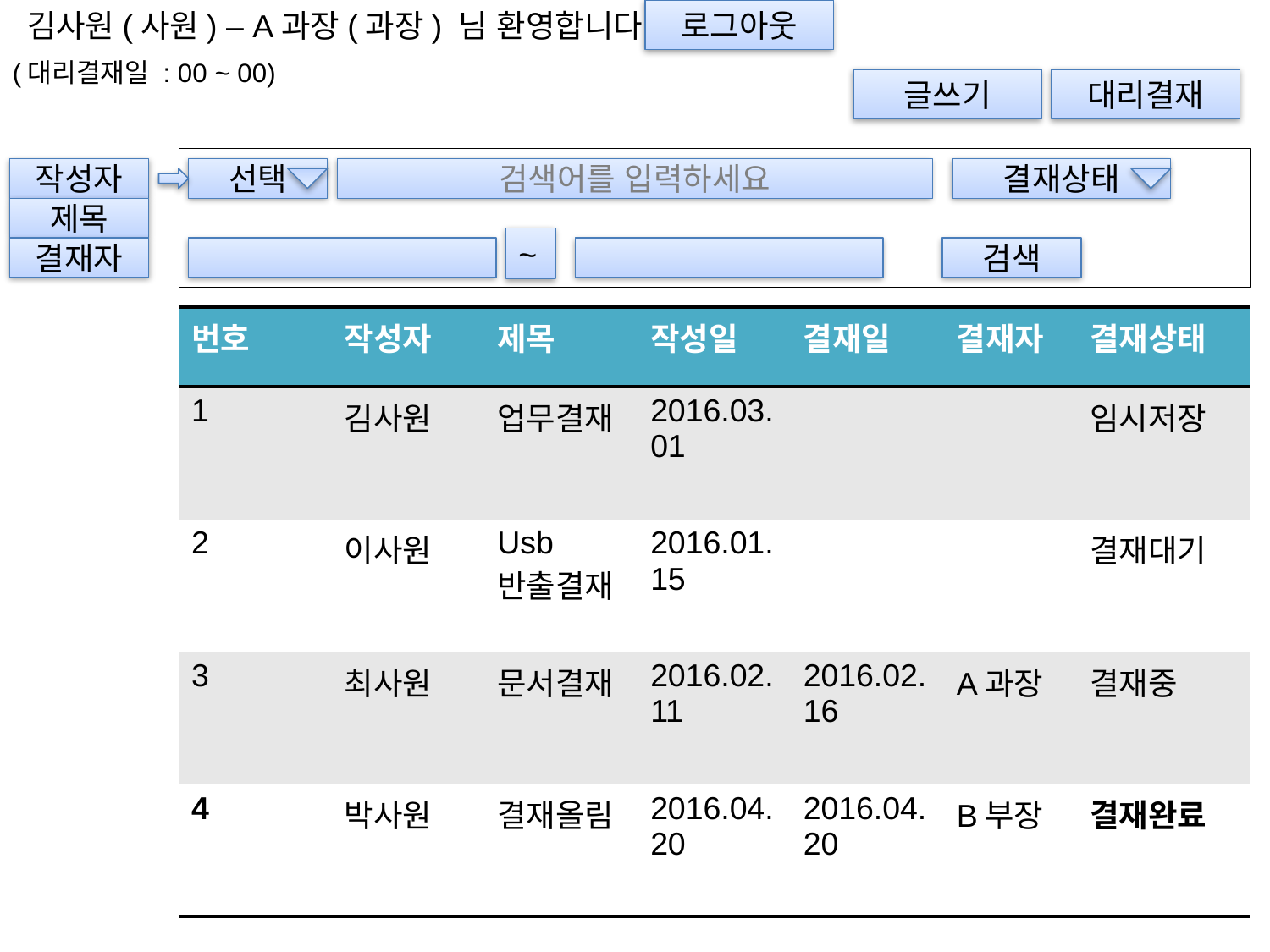

김사원(사원) – A과장(과장) 님 환영합니다.
로그아웃
(대리결재일 : 00 ~ 00)
글쓰기
대리결재

작성자
선택
검색어를 입력하세요
결재상태

제목
~
결재자

검색
| 번호 | 작성자 | 제목 | 작성일 | 결재일 | 결재자 | 결재상태 |
| --- | --- | --- | --- | --- | --- | --- |
| 1 | 김사원 | 업무결재 | 2016.03.01 |  |  | 임시저장 |
| 2 | 이사원 | Usb반출결재 | 2016.01.15 |  |  | 결재대기 |
| 3 | 최사원 | 문서결재 | 2016.02.11 | 2016.02.16 | A과장 | 결재중 |
| 4 | 박사원 | 결재올림 | 2016.04.20 | 2016.04.20 | B부장 | 결재완료 |